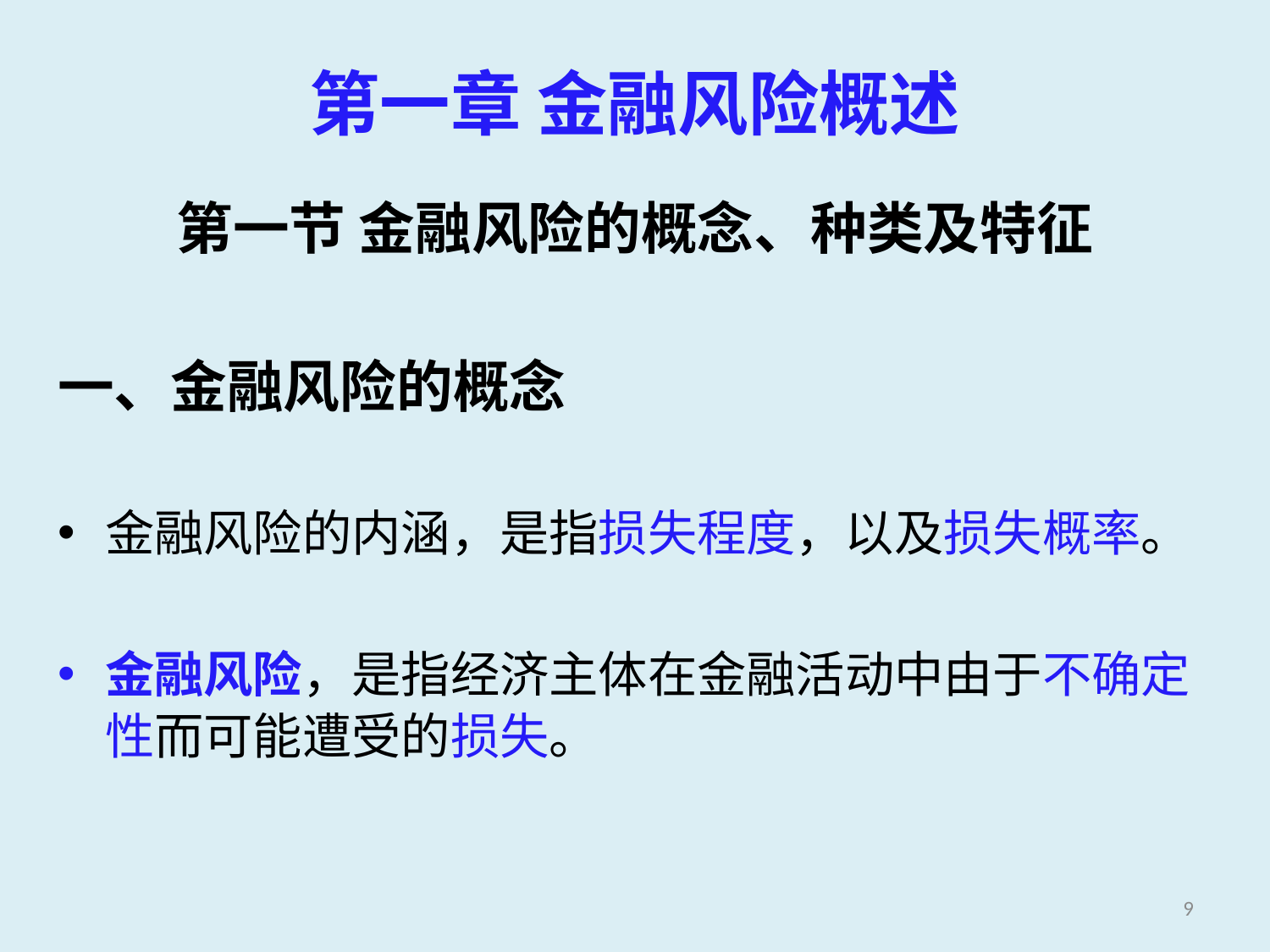

# 第一章 金融风险概述
第一节 金融风险的概念、种类及特征

一、金融风险的概念

金融风险的内涵，是指损失程度，以及损失概率。

金融风险，是指经济主体在金融活动中由于不确定性而可能遭受的损失。

9